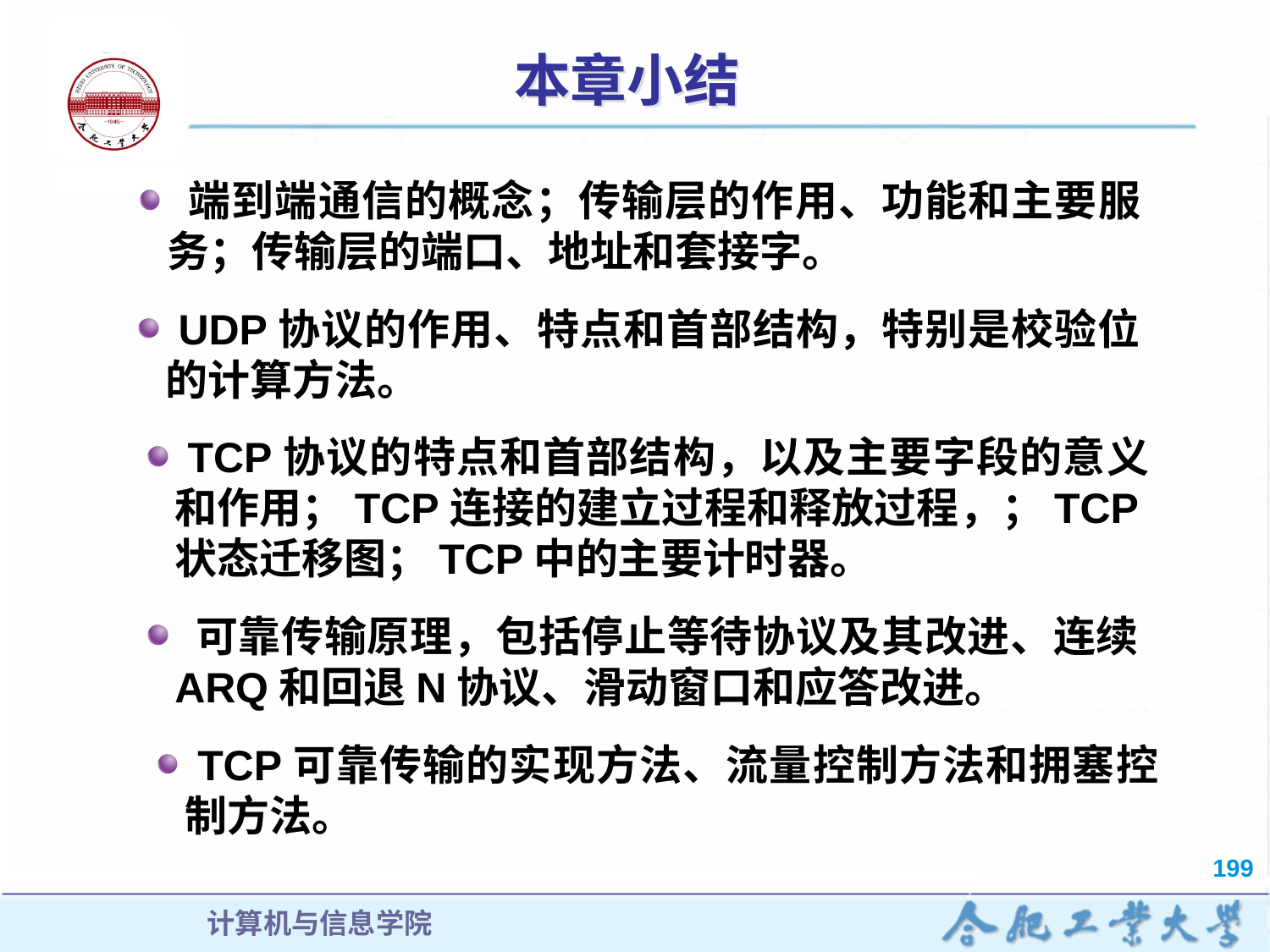

# 本章小结
 端到端通信的概念；传输层的作用、功能和主要服务；传输层的端口、地址和套接字。
 UDP协议的作用、特点和首部结构，特别是校验位的计算方法。
 TCP协议的特点和首部结构，以及主要字段的意义和作用；TCP连接的建立过程和释放过程，；TCP状态迁移图；TCP中的主要计时器。
 可靠传输原理，包括停止等待协议及其改进、连续ARQ和回退N协议、滑动窗口和应答改进。
 TCP可靠传输的实现方法、流量控制方法和拥塞控制方法。